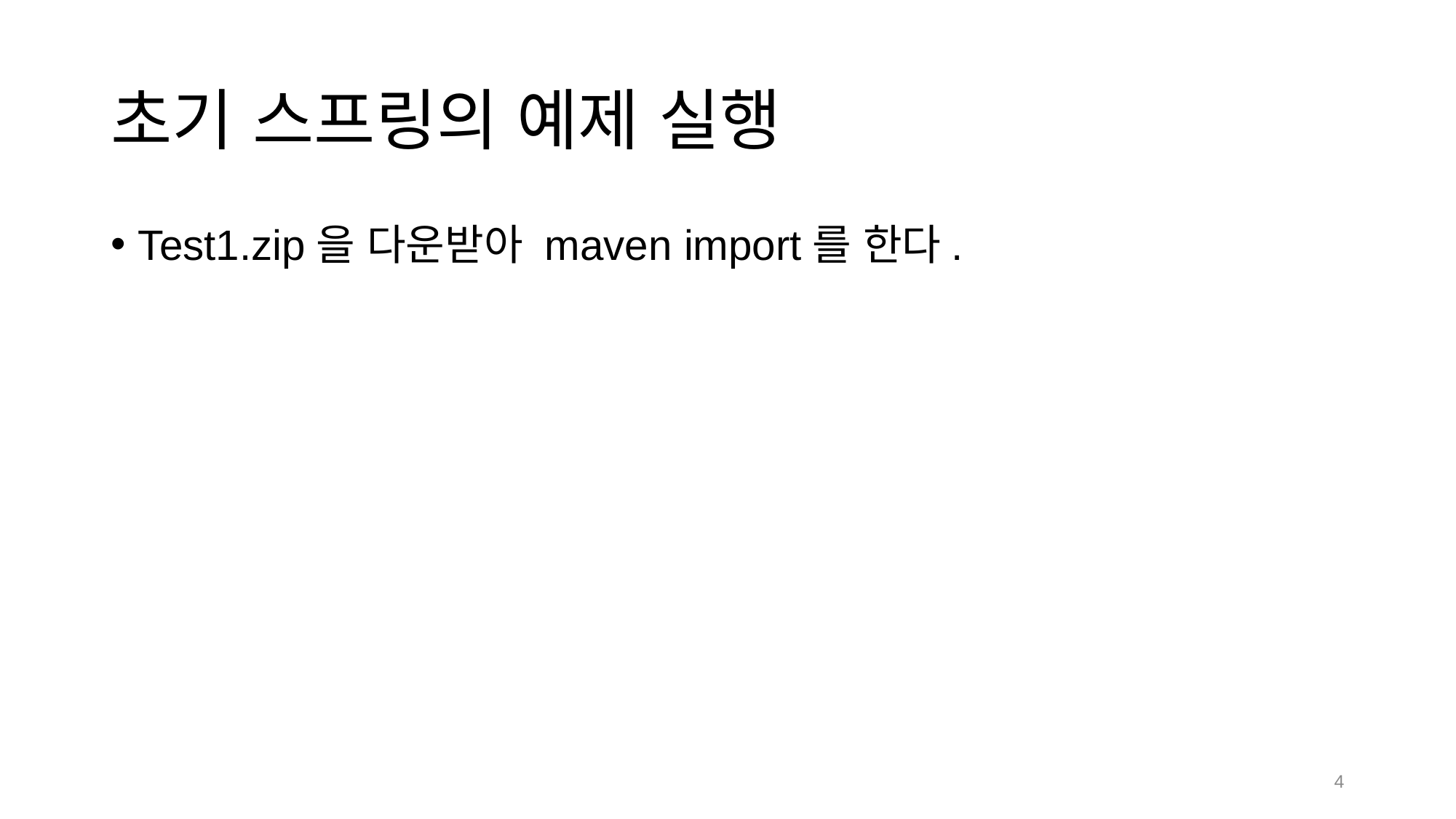

# 초기 스프링의 예제 실행
Test1.zip을 다운받아 maven import를 한다.
4